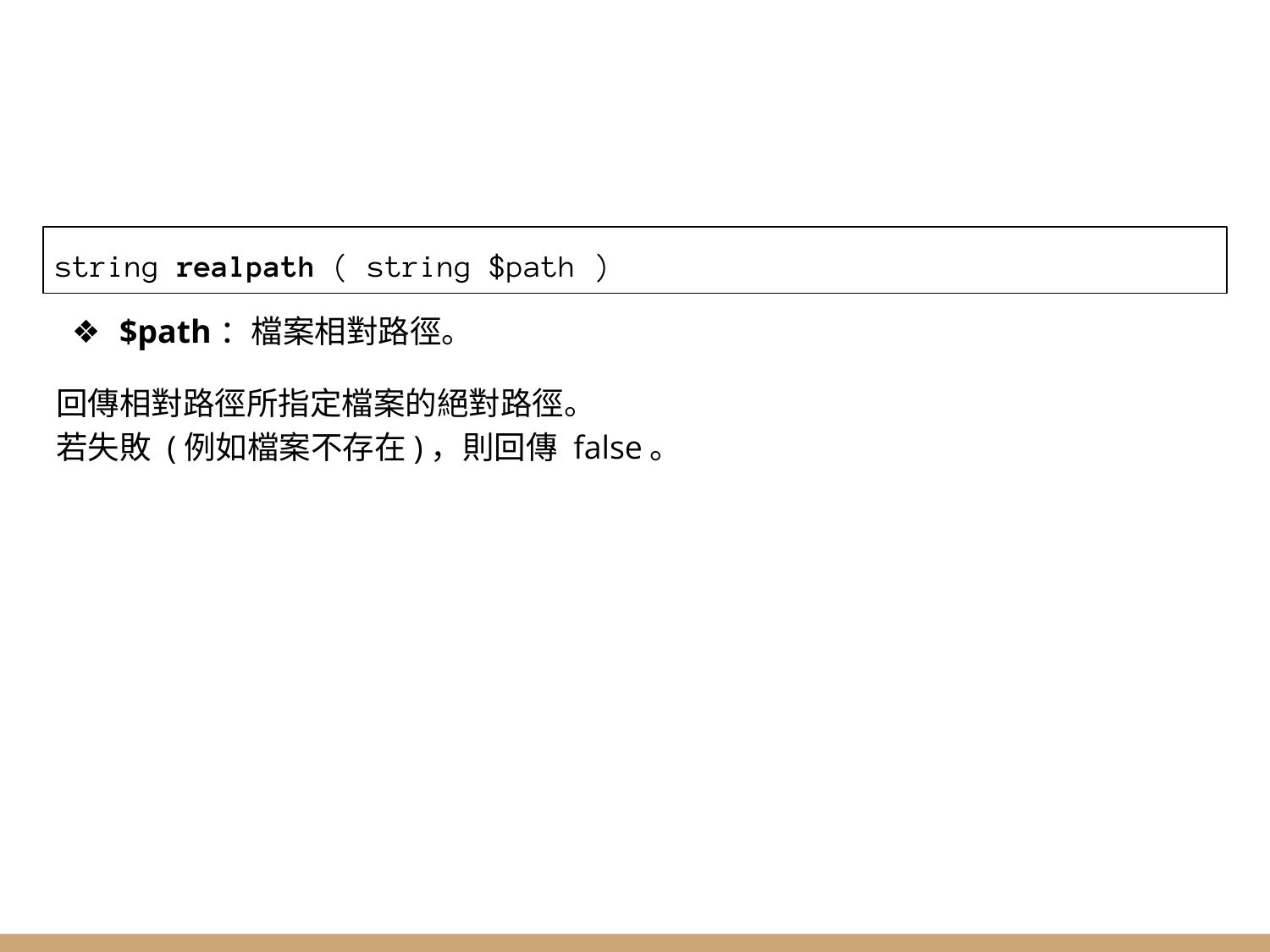

#
string realpath ( string $path )
$path：檔案相對路徑。
回傳相對路徑所指定檔案的絕對路徑。
若失敗 (例如檔案不存在)，則回傳 false。